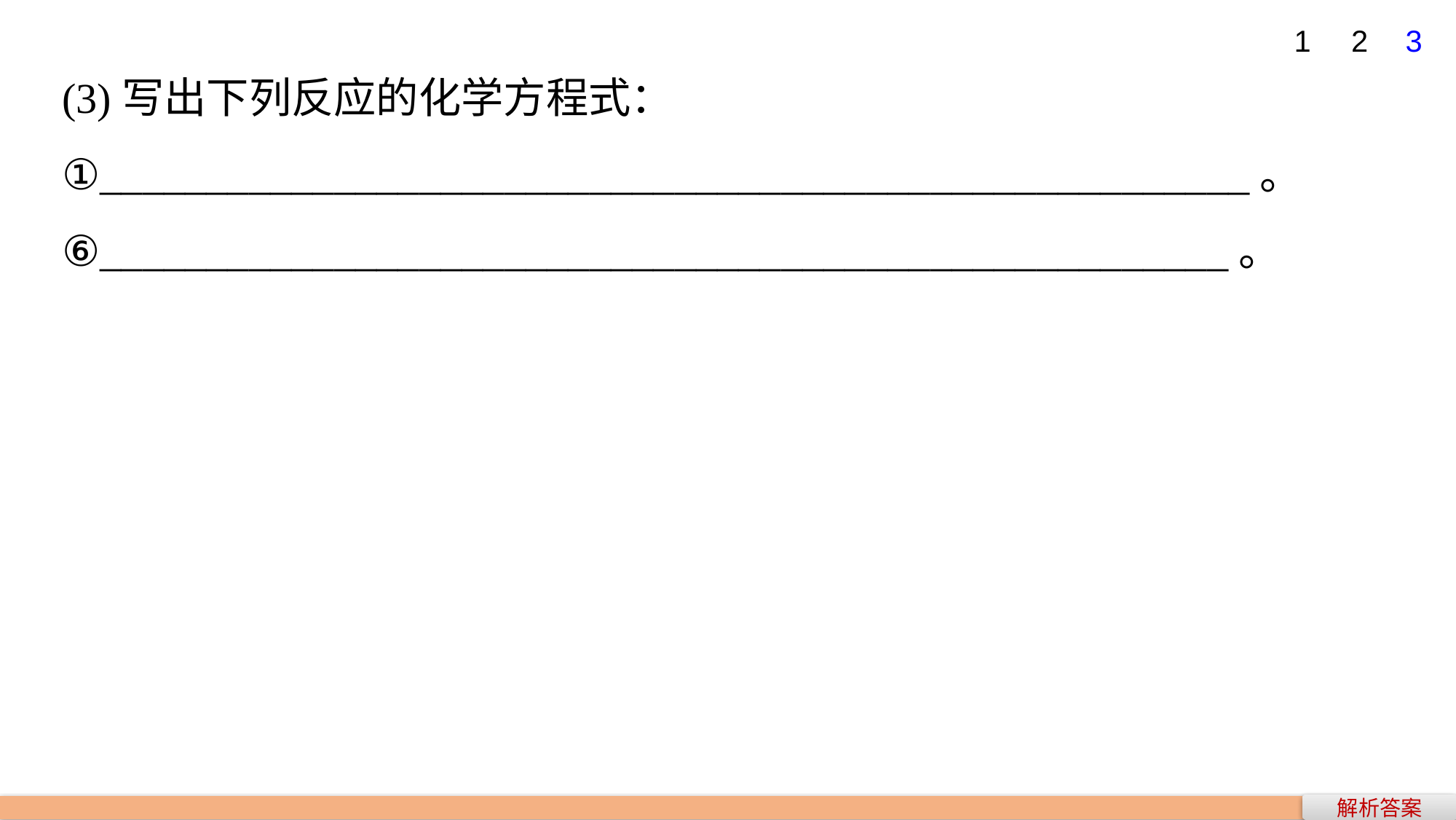

1
2
3
(3)写出下列反应的化学方程式：
①______________________________________________________。
⑥_____________________________________________________。
解析答案